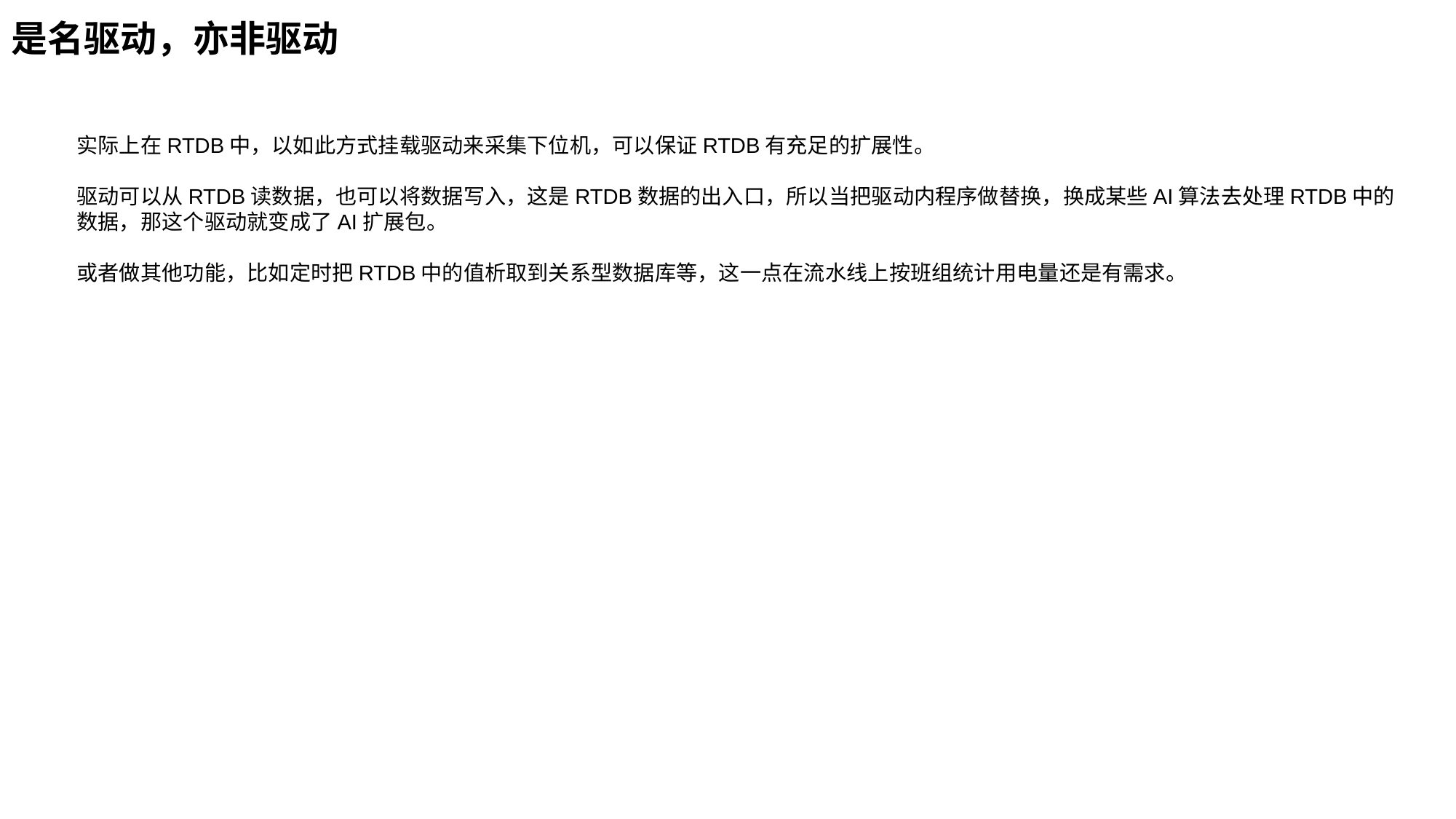

是名驱动，亦非驱动
实际上在RTDB中，以如此方式挂载驱动来采集下位机，可以保证RTDB有充足的扩展性。

驱动可以从RTDB读数据，也可以将数据写入，这是RTDB数据的出入口，所以当把驱动内程序做替换，换成某些AI算法去处理RTDB中的数据，那这个驱动就变成了AI扩展包。

或者做其他功能，比如定时把RTDB中的值析取到关系型数据库等，这一点在流水线上按班组统计用电量还是有需求。